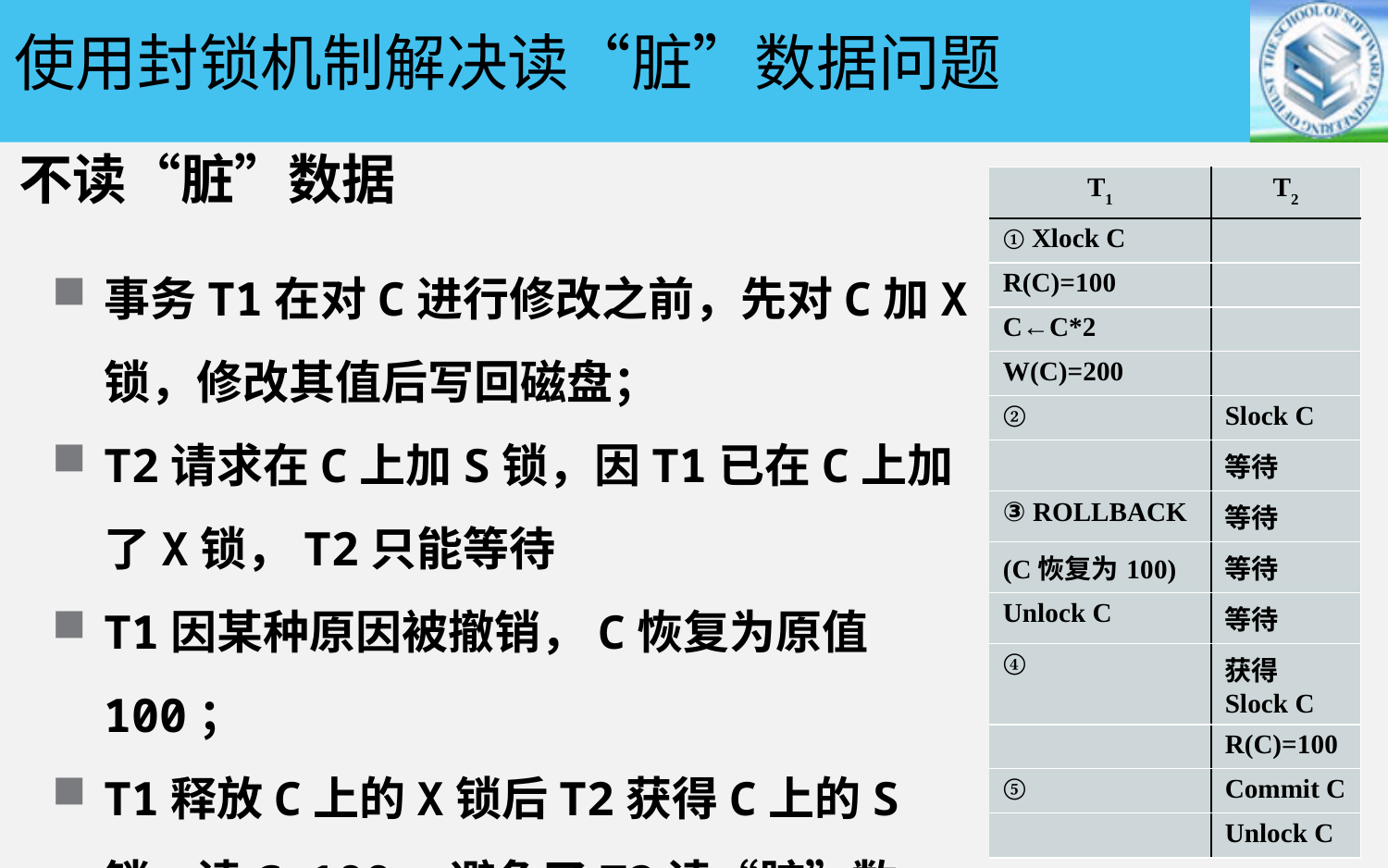

使用封锁机制解决读“脏”数据问题
不读“脏”数据
| T1 | T2 |
| --- | --- |
| ① Xlock C |  |
| R(C)=100 |  |
| C←C\*2 |  |
| W(C)=200 |  |
| ② | Slock C |
|  | 等待 |
| ③ ROLLBACK | 等待 |
| (C恢复为100) | 等待 |
| Unlock C | 等待 |
| ④ | 获得Slock C |
|  | R(C)=100 |
| ⑤ | Commit C |
|  | Unlock C |
事务T1在对C进行修改之前，先对C加X锁，修改其值后写回磁盘；
T2请求在C上加S锁，因T1已在C上加了X锁，T2只能等待
T1因某种原因被撤销，C恢复为原值100；
T1释放C上的X锁后T2获得C上的S锁，读C=100。避免了T2读“脏”数据。